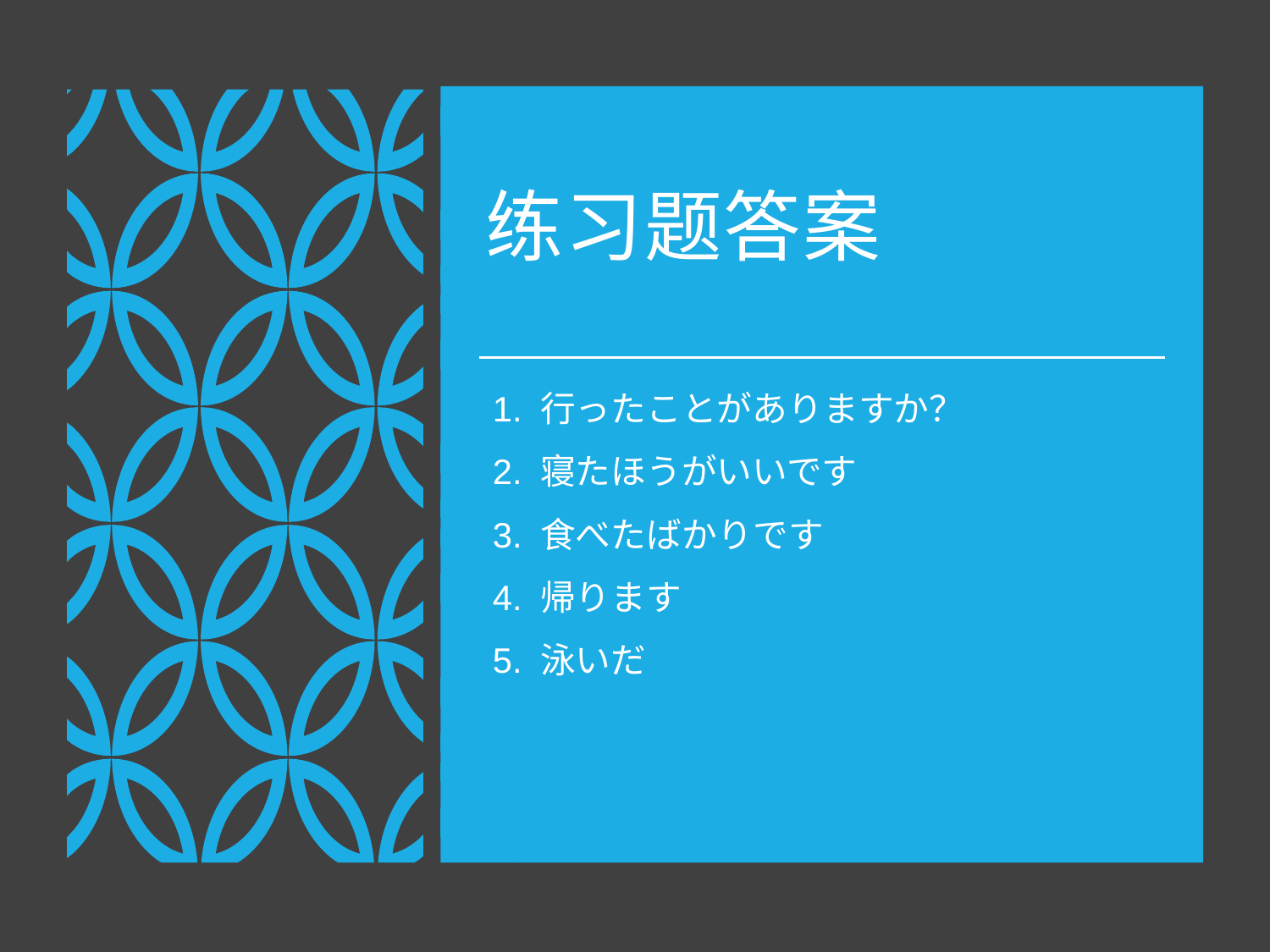

# 练习题答案

1. 行ったことがありますか？
2. 寝たほうがいいです
3. 食べたばかりです
4. 帰ります
5. 泳いだ